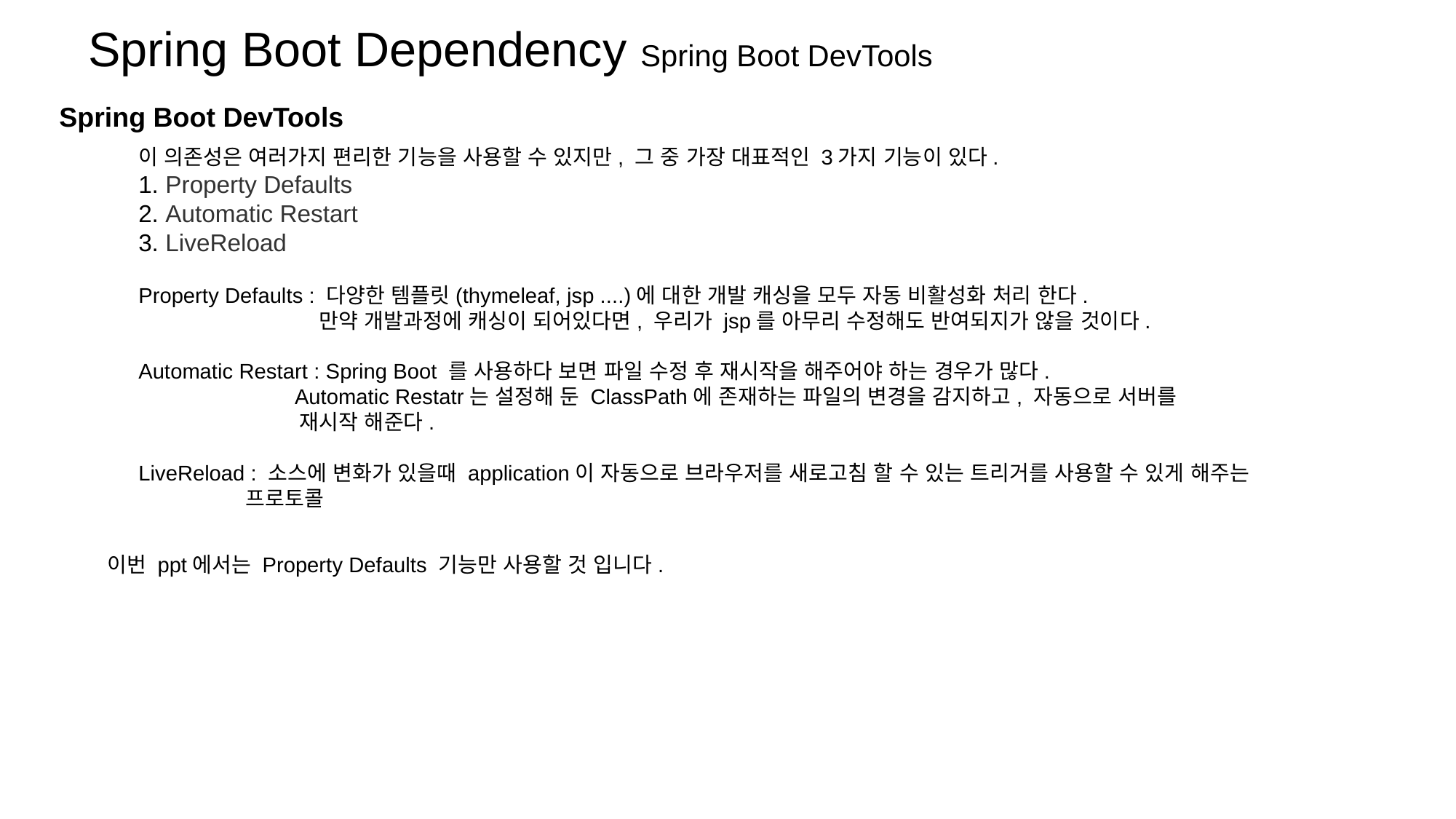

Spring Boot Dependency Spring Boot DevTools
Spring Boot DevTools
이 의존성은 여러가지 편리한 기능을 사용할 수 있지만, 그 중 가장 대표적인 3가지 기능이 있다.
1. Property Defaults
2. Automatic Restart
3. LiveReload

Property Defaults : 다양한 템플릿(thymeleaf, jsp ....)에 대한 개발 캐싱을 모두 자동 비활성화 처리 한다.
	           만약 개발과정에 캐싱이 되어있다면, 우리가 jsp를 아무리 수정해도 반여되지가 않을 것이다.

Automatic Restart : Spring Boot 를 사용하다 보면 파일 수정 후 재시작을 해주어야 하는 경우가 많다.
                          Automatic Restatr는 설정해 둔 ClassPath에 존재하는 파일의 변경을 감지하고, 자동으로 서버를
                          재시작 해준다.

LiveReload : 소스에 변화가 있을때 application이 자동으로 브라우저를 새로고침 할 수 있는 트리거를 사용할 수 있게 해주는
                 프로토콜
이번 ppt에서는 Property Defaults 기능만 사용할 것 입니다.